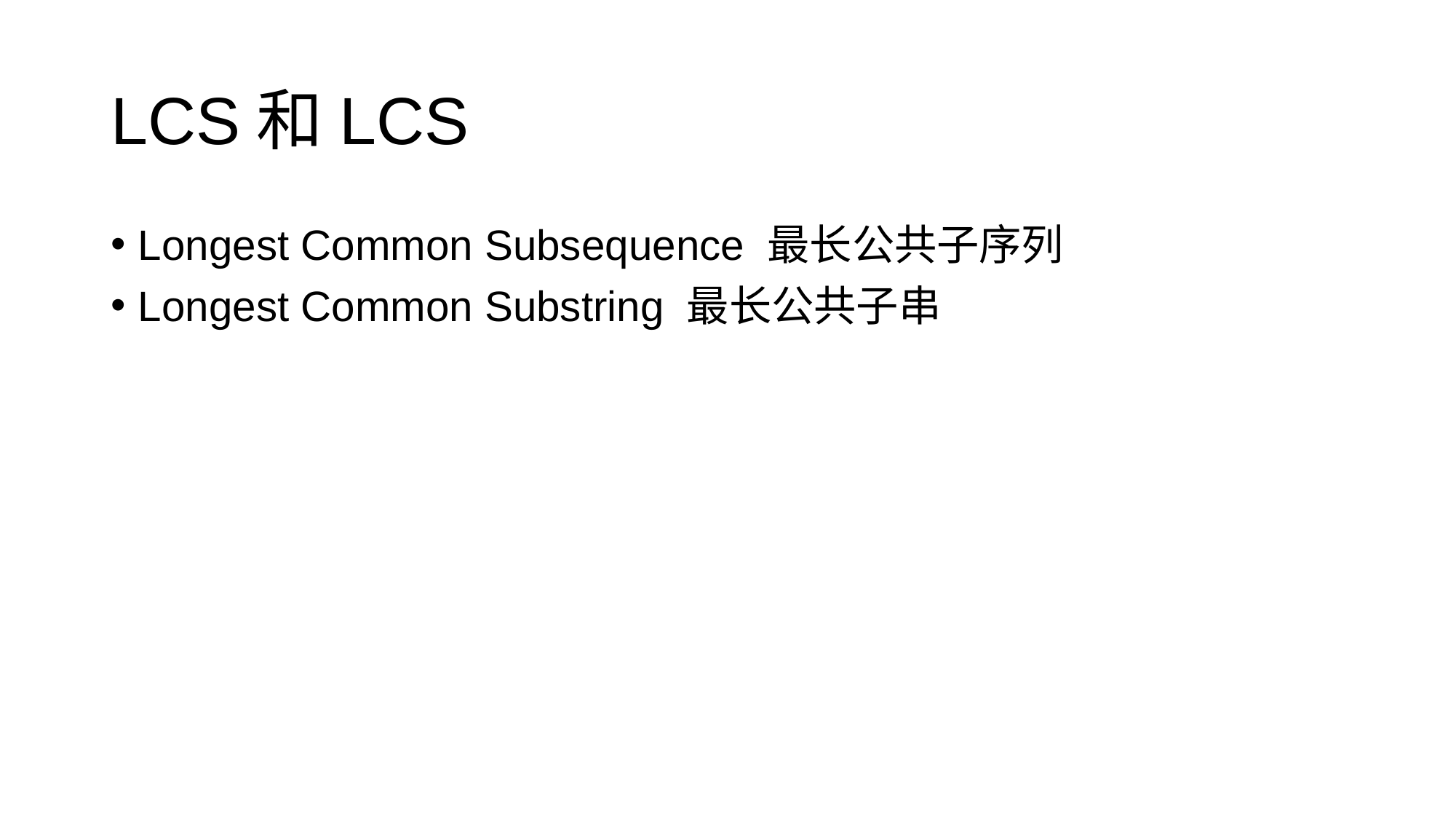

# LCS和LCS
Longest Common Subsequence 最长公共子序列
Longest Common Substring 最长公共子串